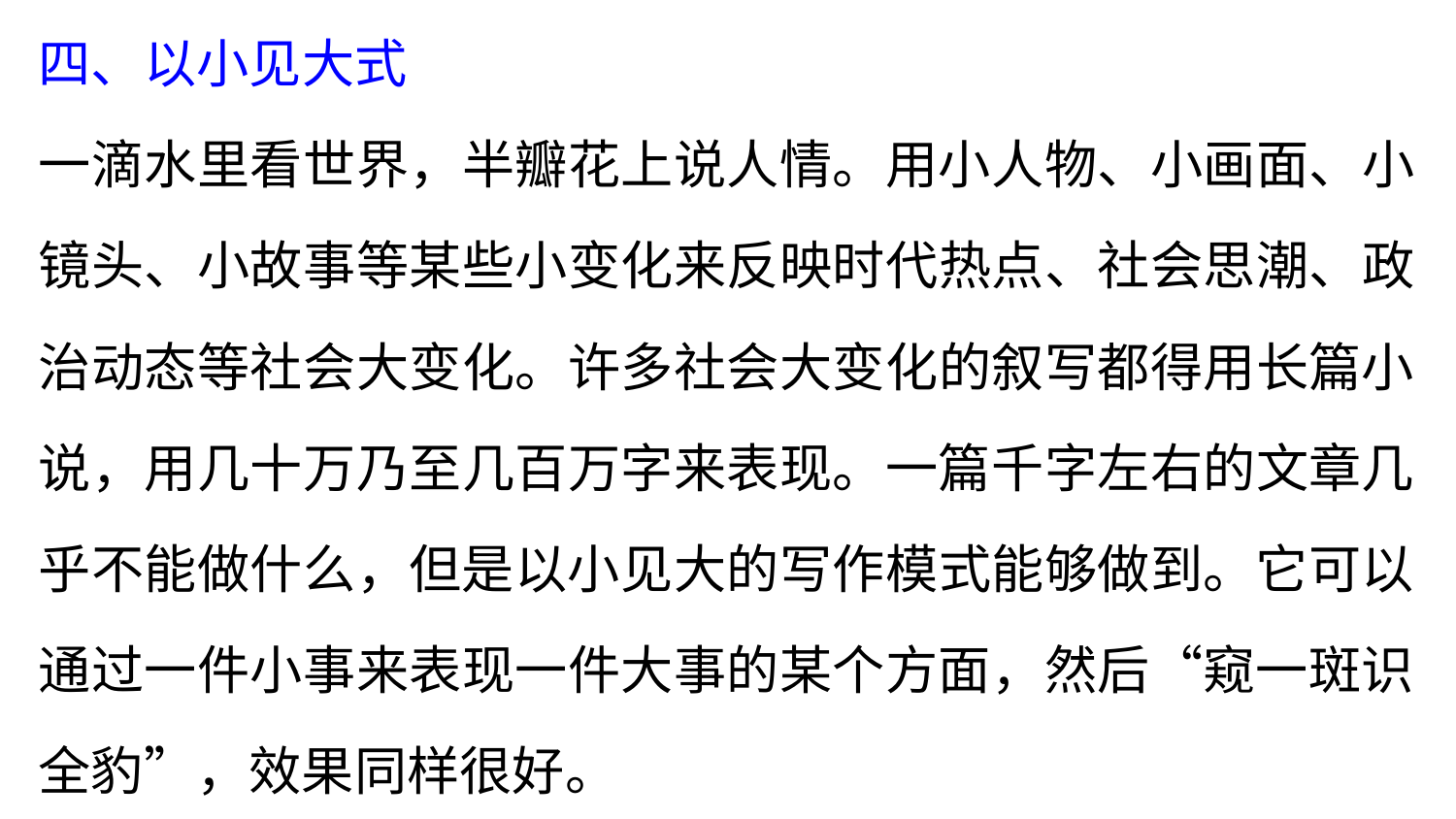

四、以小见大式
一滴水里看世界，半瓣花上说人情。用小人物、小画面、小镜头、小故事等某些小变化来反映时代热点、社会思潮、政治动态等社会大变化。许多社会大变化的叙写都得用长篇小说，用几十万乃至几百万字来表现。一篇千字左右的文章几乎不能做什么，但是以小见大的写作模式能够做到。它可以通过一件小事来表现一件大事的某个方面，然后“窥一斑识全豹”，效果同样很好。